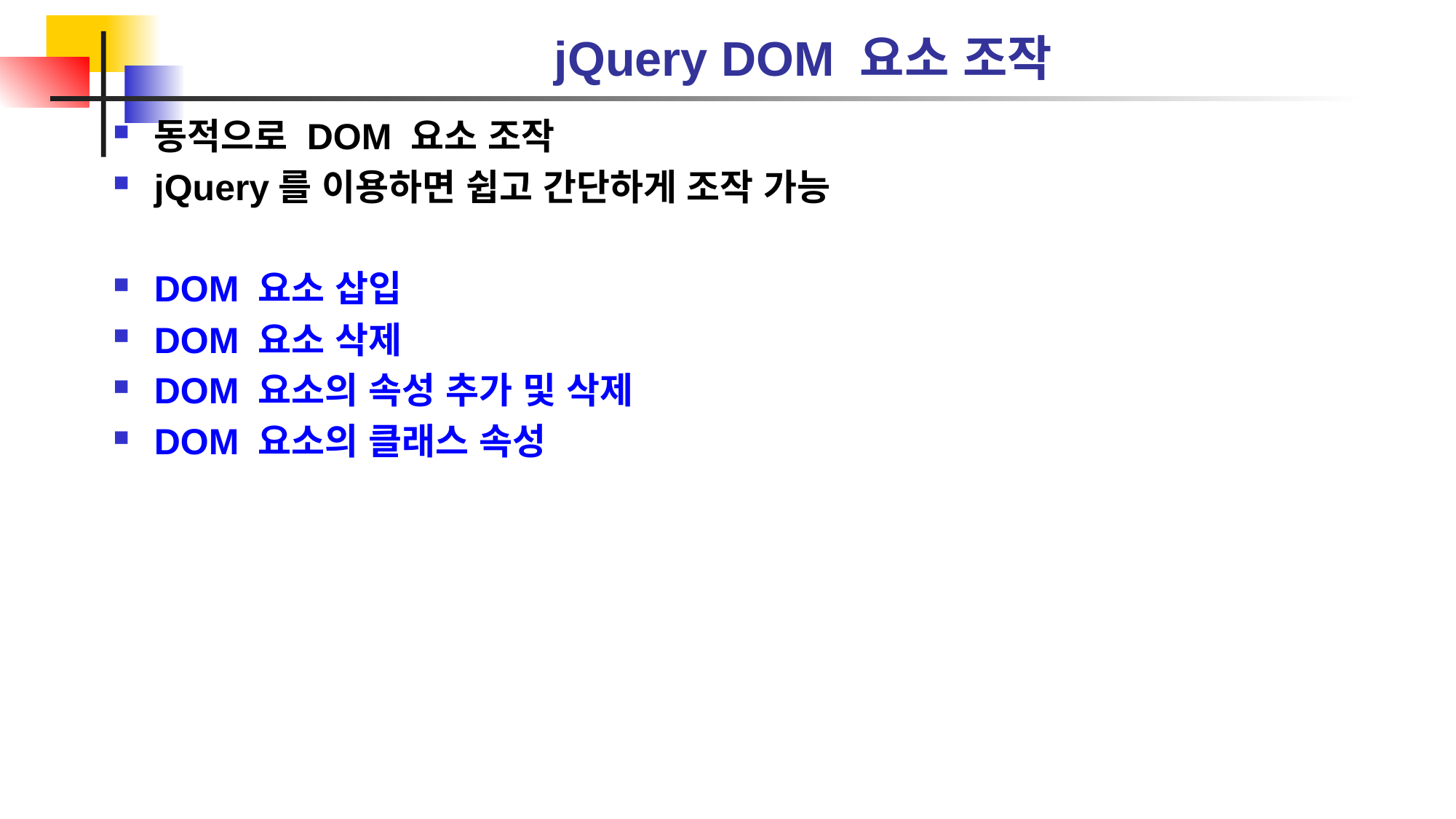

# jQuery DOM 요소 조작
동적으로 DOM 요소 조작
jQuery를 이용하면 쉽고 간단하게 조작 가능

DOM 요소 삽입
DOM 요소 삭제
DOM 요소의 속성 추가 및 삭제
DOM 요소의 클래스 속성